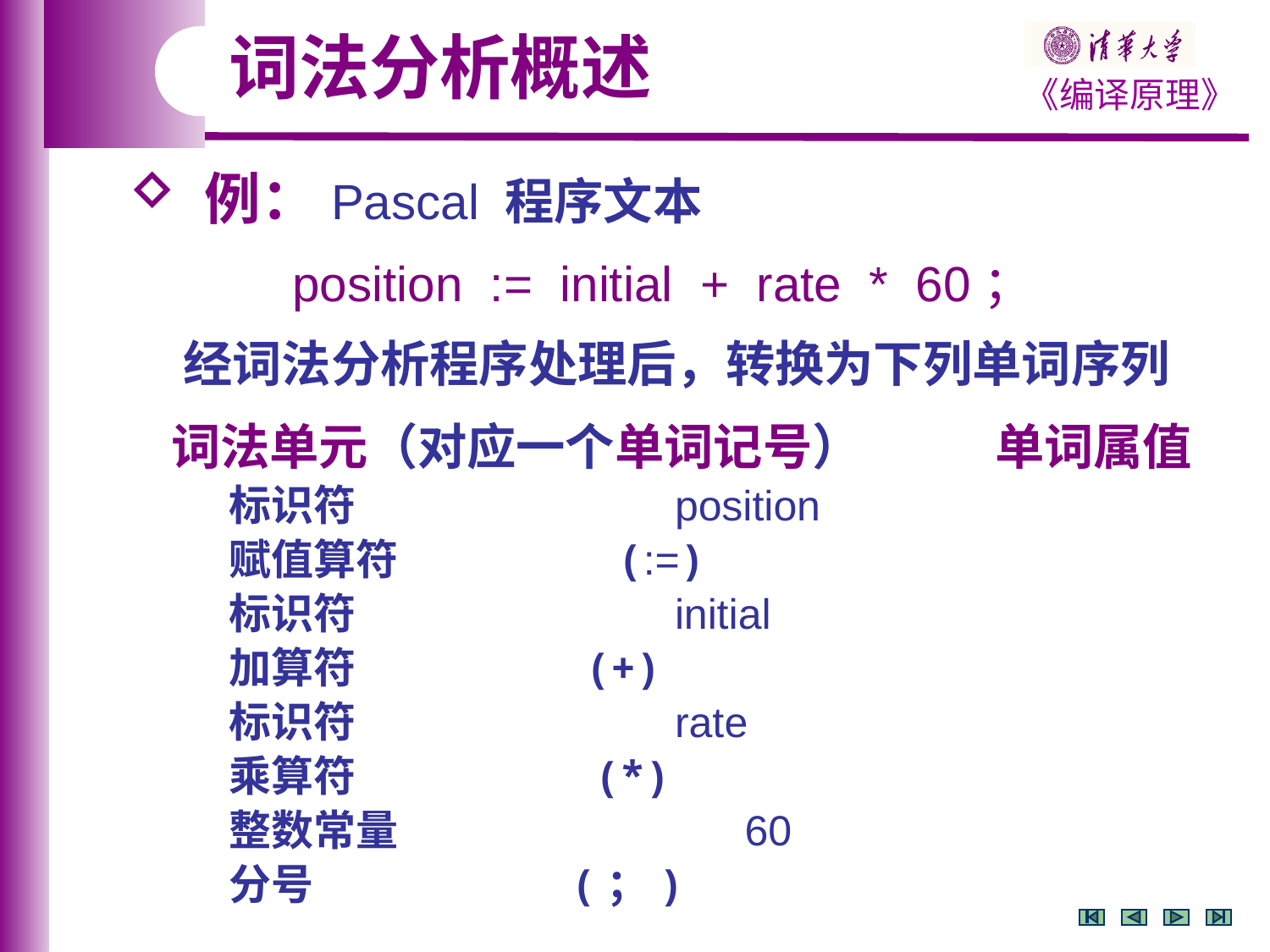

词法分析概述
 例：Pascal 程序文本

            position  :=  initial  +  rate  *  60；
    经词法分析程序处理后，转换为下列单词序列
词法单元（对应一个单词记号）	  单词属值
     标识符	                     position
     赋值算符                      (:=)
     标识符	                     initial
     加算符                       (+)
     标识符	                     rate
     乘算符                        (*)
     整数常量		               60
     分号                          (；)